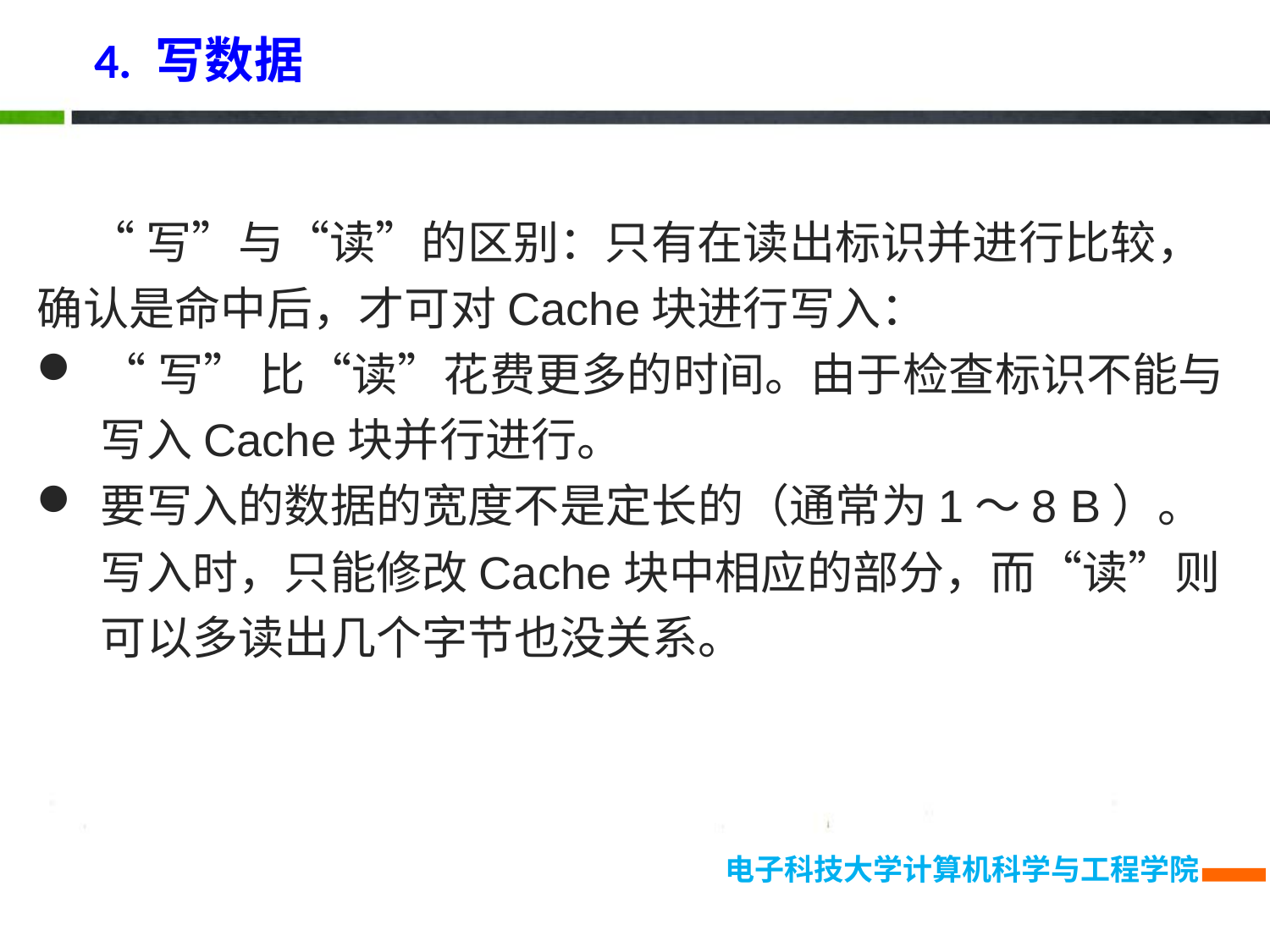

4. 写数据
     “写”与“读”的区别：只有在读出标识并进行比较，确认是命中后，才可对Cache块进行写入：
“写” 比“读”花费更多的时间。由于检查标识不能与写入Cache块并行进行。
要写入的数据的宽度不是定长的（通常为1～8 B）。写入时，只能修改Cache块中相应的部分，而“读”则可以多读出几个字节也没关系。
42